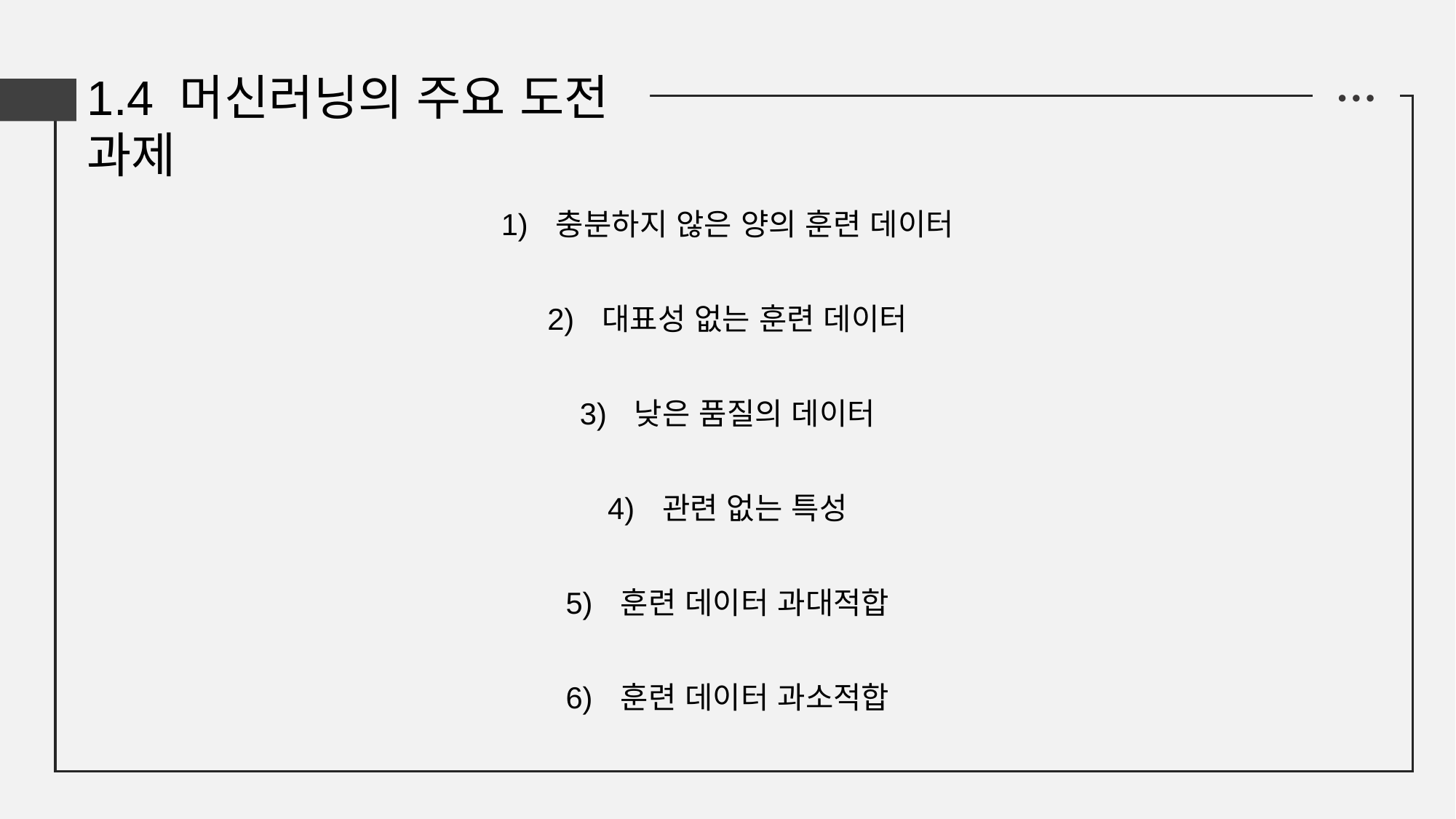

1.4 머신러닝의 주요 도전 과제

● ● ●

충분하지 않은 양의 훈련 데이터

대표성 없는 훈련 데이터

낮은 품질의 데이터

관련 없는 특성

훈련 데이터 과대적합

훈련 데이터 과소적합